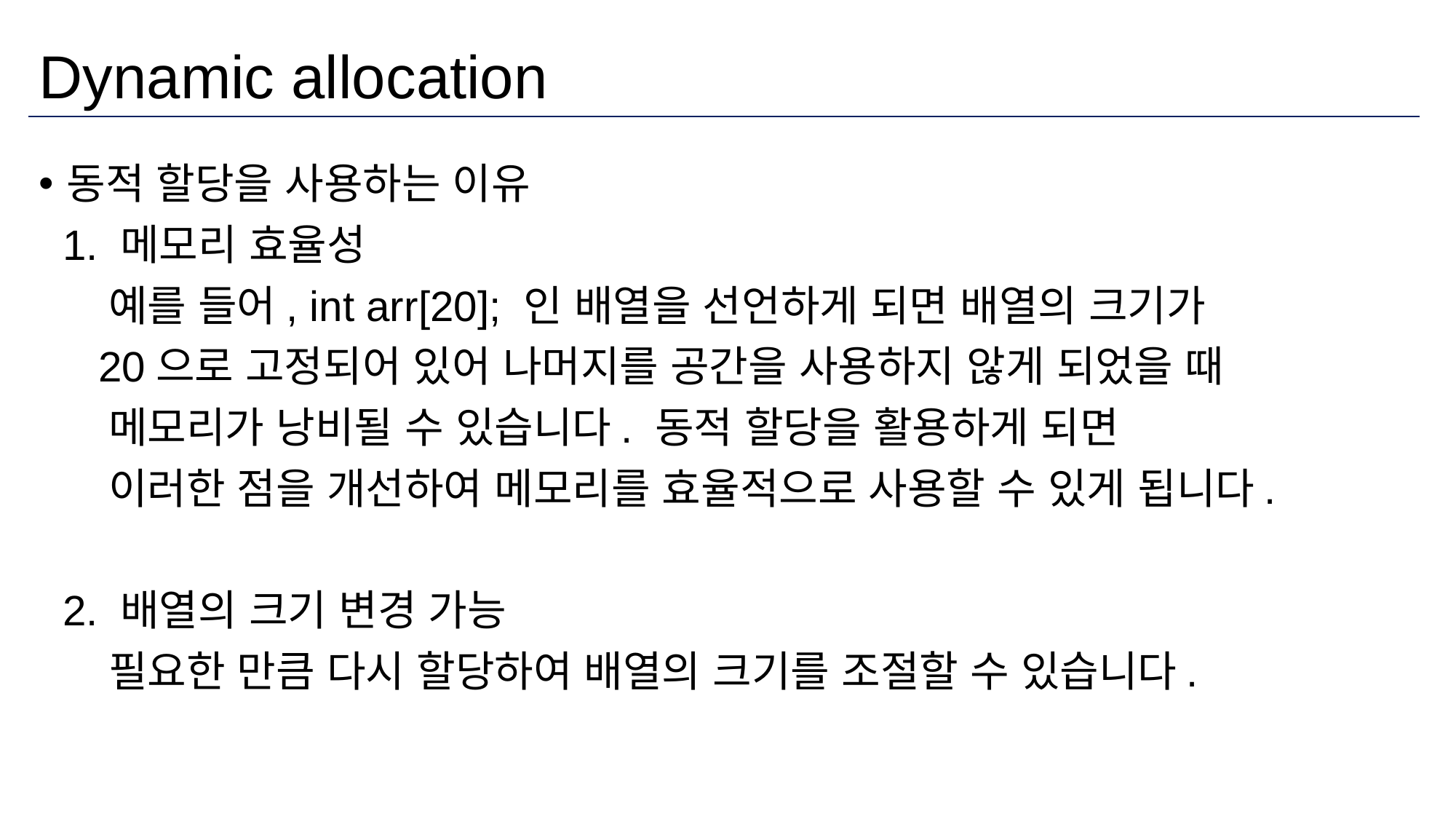

# Dynamic allocation
동적 할당을 사용하는 이유
  1. 메모리 효율성
     예를 들어, int arr[20]; 인 배열을 선언하게 되면 배열의 크기가
     20으로 고정되어 있어 나머지를 공간을 사용하지 않게 되었을 때
     메모리가 낭비될 수 있습니다. 동적 할당을 활용하게 되면
     이러한 점을 개선하여 메모리를 효율적으로 사용할 수 있게 됩니다.

  2. 배열의 크기 변경 가능
     필요한 만큼 다시 할당하여 배열의 크기를 조절할 수 있습니다.